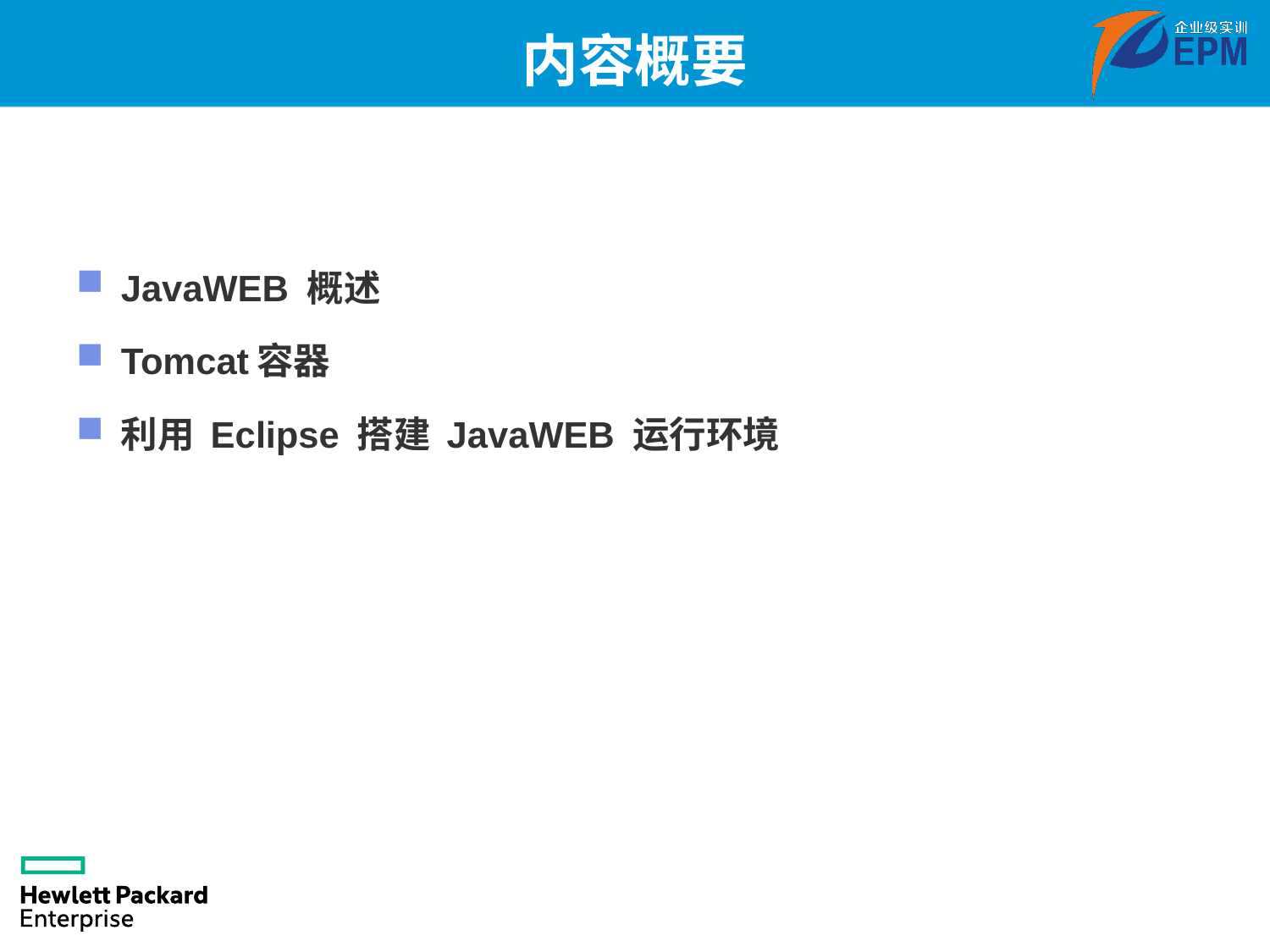

# 内容概要
JavaWEB 概述
Tomcat容器
利用 Eclipse 搭建 JavaWEB 运行环境